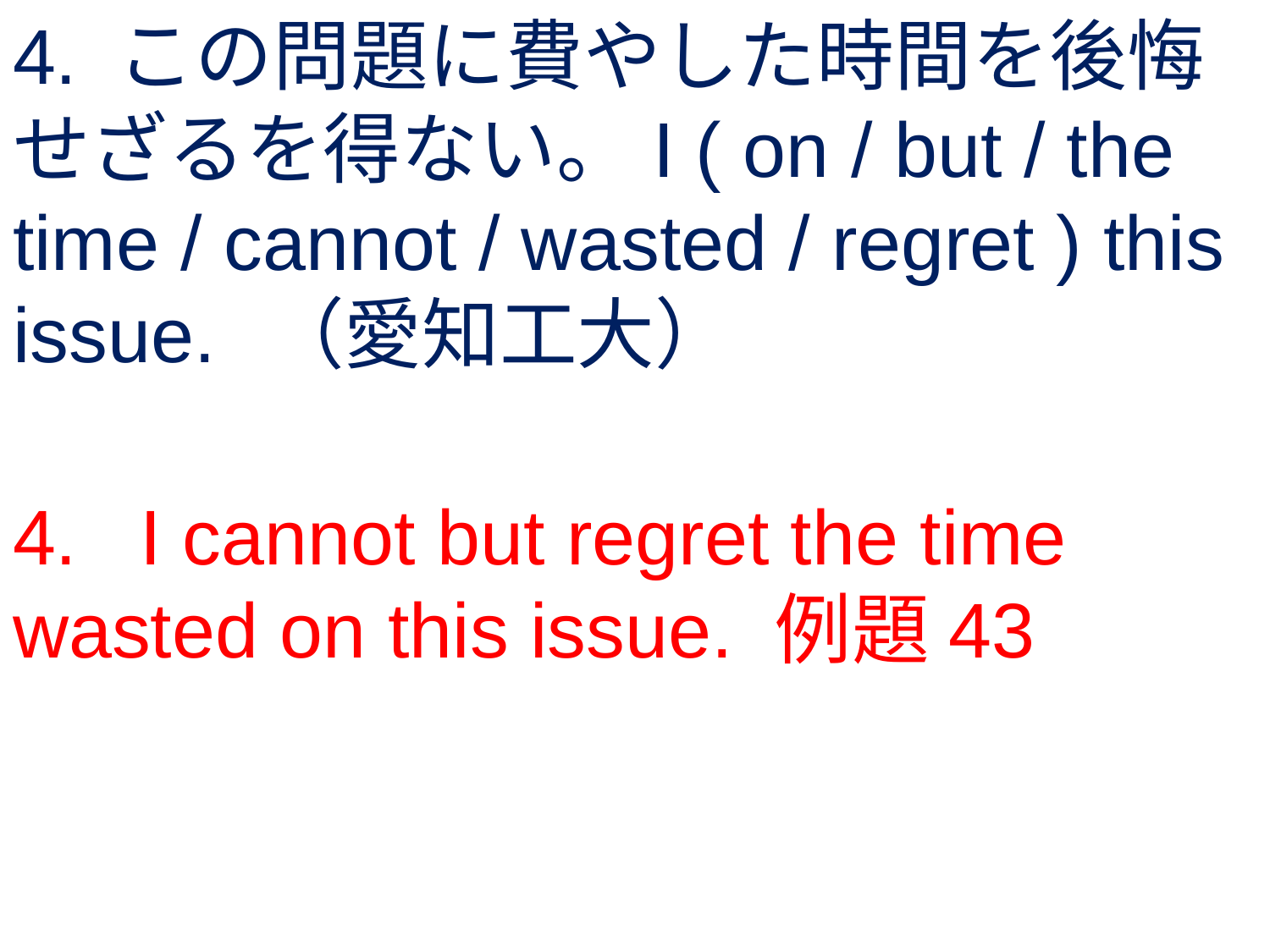

# 4. この問題に費やした時間を後悔せざるを得ない。I ( on / but / the time / cannot / wasted / regret ) this issue.	（愛知工大）
4.	I cannot but regret the time wasted on this issue. 例題43